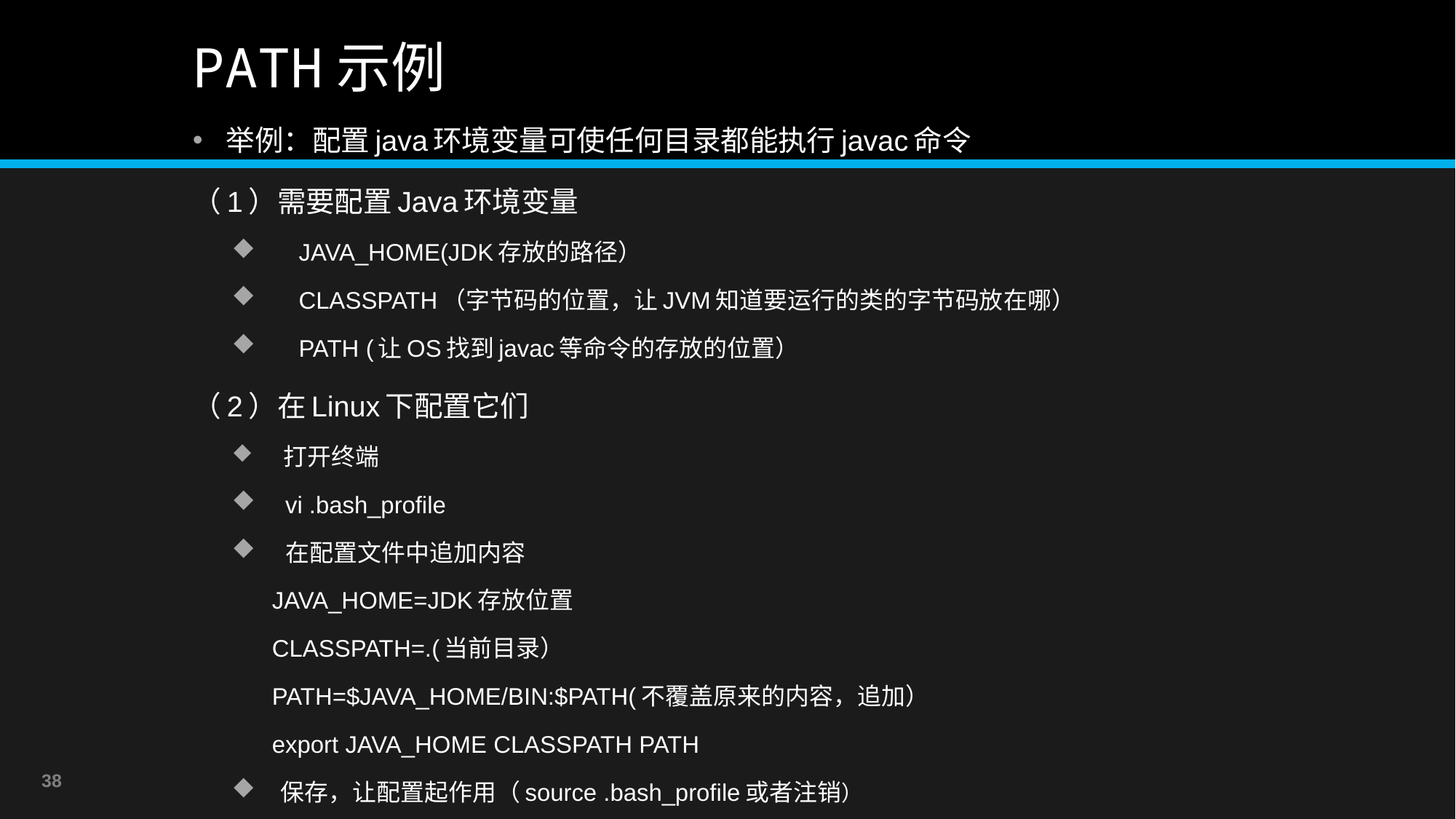

# PATH示例
举例：配置java环境变量可使任何目录都能执行javac命令
（1）需要配置Java环境变量
     JAVA_HOME(JDK存放的路径）
     CLASSPATH（字节码的位置，让JVM知道要运行的类的字节码放在哪）
     PATH (让OS找到javac等命令的存放的位置）
（2）在Linux下配置它们
   打开终端
   vi .bash_profile
   在配置文件中追加内容
      JAVA_HOME=JDK存放位置
      CLASSPATH=.(当前目录）
      PATH=$JAVA_HOME/BIN:$PATH(不覆盖原来的内容，追加）
      export JAVA_HOME CLASSPATH PATH
  保存，让配置起作用（source .bash_profile或者注销）

38